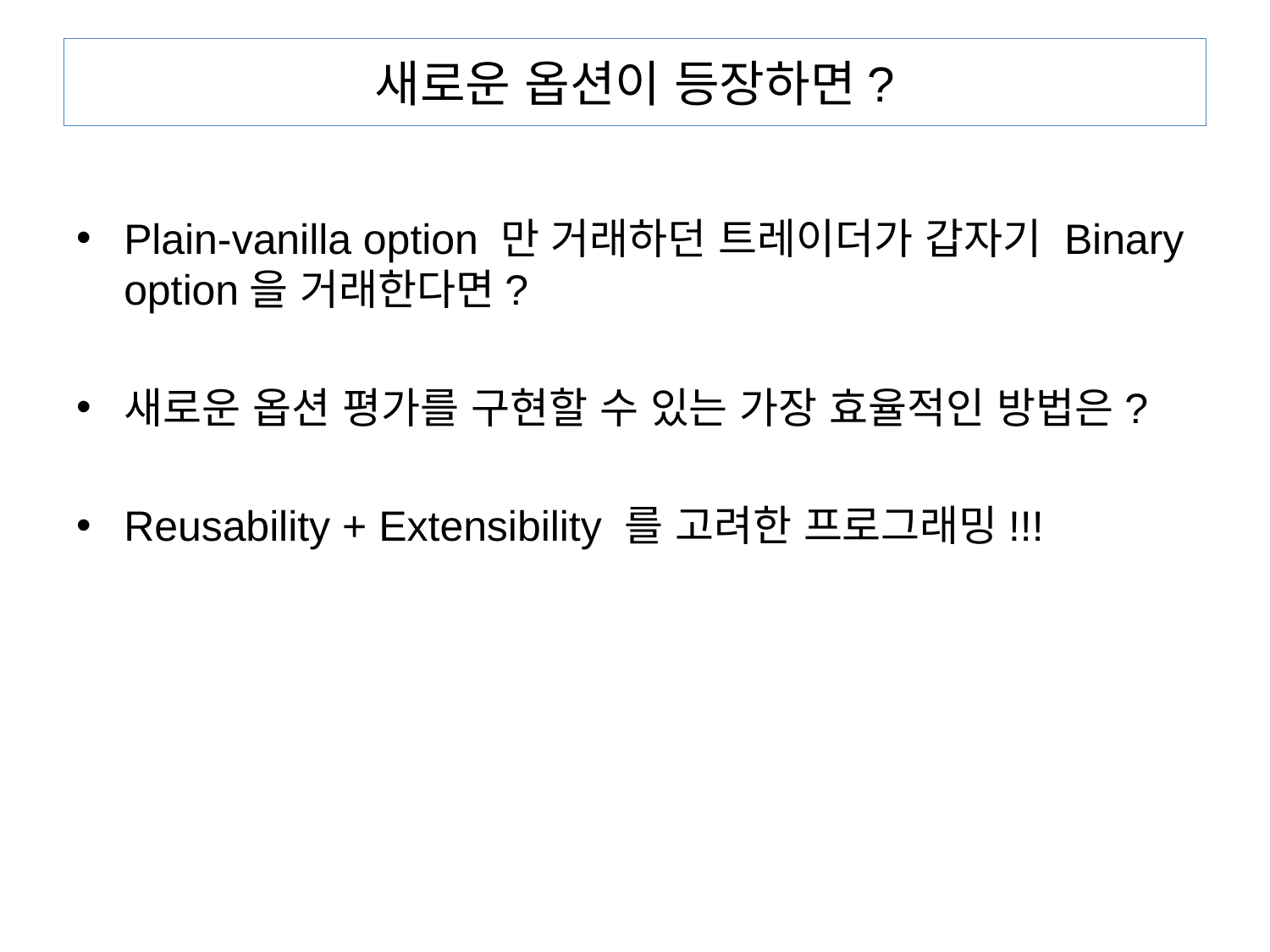

# 새로운 옵션이 등장하면?

Plain-vanilla option 만 거래하던 트레이더가 갑자기 Binary option을 거래한다면?

새로운 옵션 평가를 구현할 수 있는 가장 효율적인 방법은?

Reusability + Extensibility 를 고려한 프로그래밍!!!